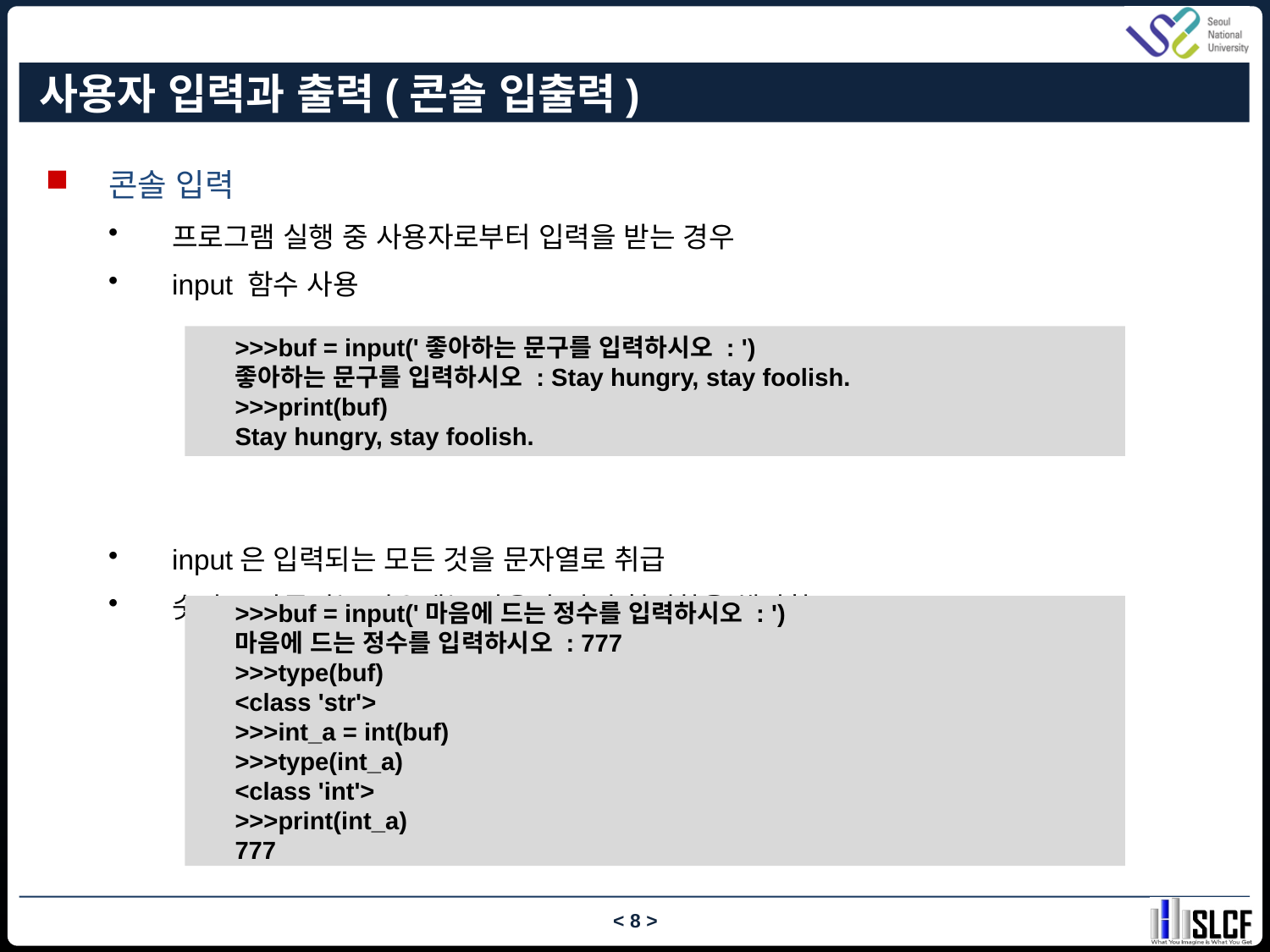

# 사용자 입력과 출력(콘솔 입출력)
콘솔 입력
프로그램 실행 중 사용자로부터 입력을 받는 경우
input 함수 사용

input은 입력되는 모든 것을 문자열로 취급
숫자로 다루려는 경우에는 다음과 같이 형변환을 해야함

>>>buf = input('좋아하는 문구를 입력하시오 : ')
좋아하는 문구를 입력하시오 : Stay hungry, stay foolish.
>>>print(buf)
Stay hungry, stay foolish.
>>>buf = input('마음에 드는 정수를 입력하시오 : ')
마음에 드는 정수를 입력하시오 : 777
>>>type(buf)
<class 'str'>
>>>int_a = int(buf)
>>>type(int_a)
<class 'int'>
>>>print(int_a)
777